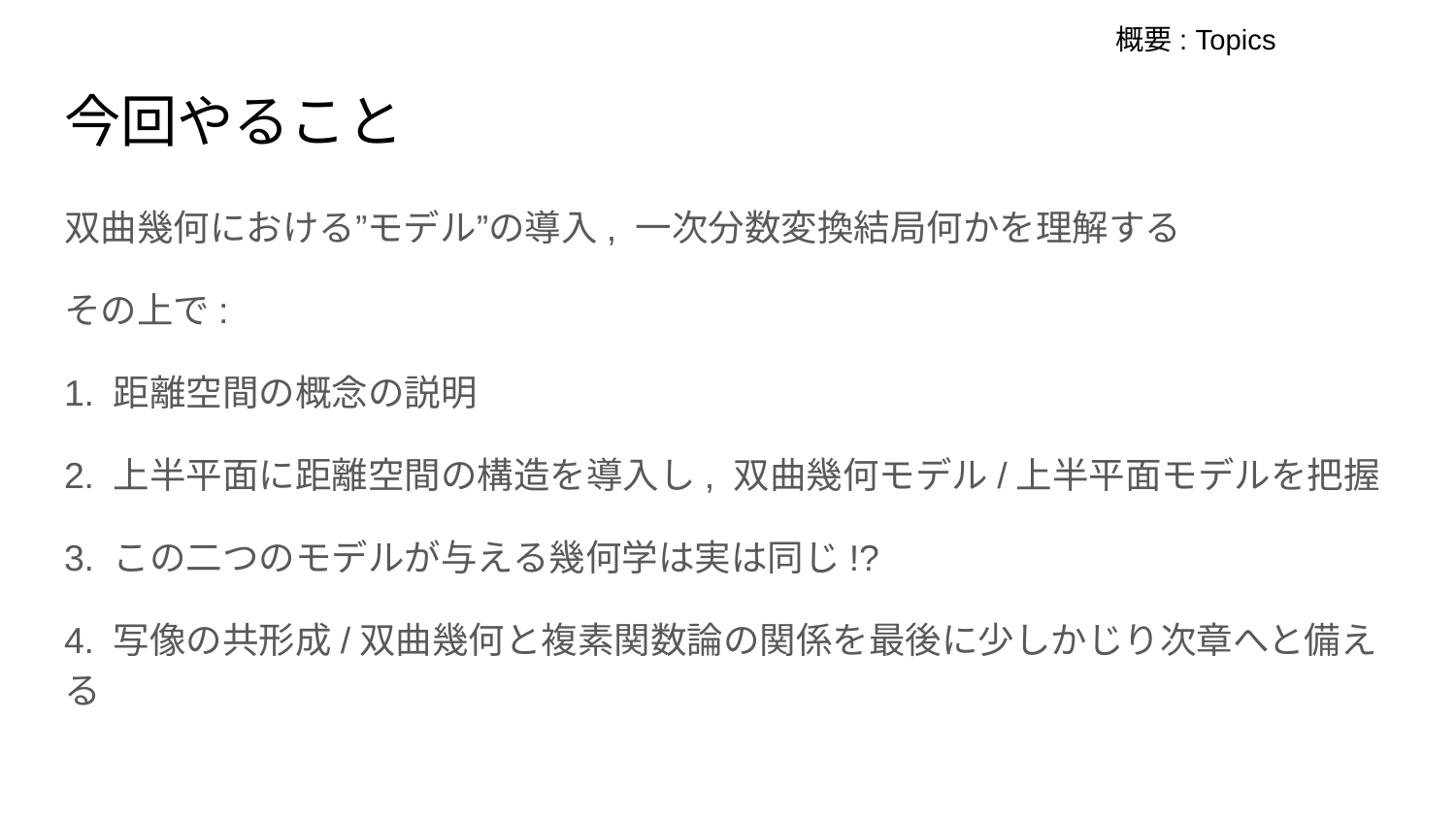

概要: Topics
# 今回やること
双曲幾何における”モデル”の導入, 一次分数変換結局何かを理解する
その上で:
1. 距離空間の概念の説明
2. 上半平面に距離空間の構造を導入し, 双曲幾何モデル/上半平面モデルを把握
3. この二つのモデルが与える幾何学は実は同じ!?
4. 写像の共形成/双曲幾何と複素関数論の関係を最後に少しかじり次章へと備える